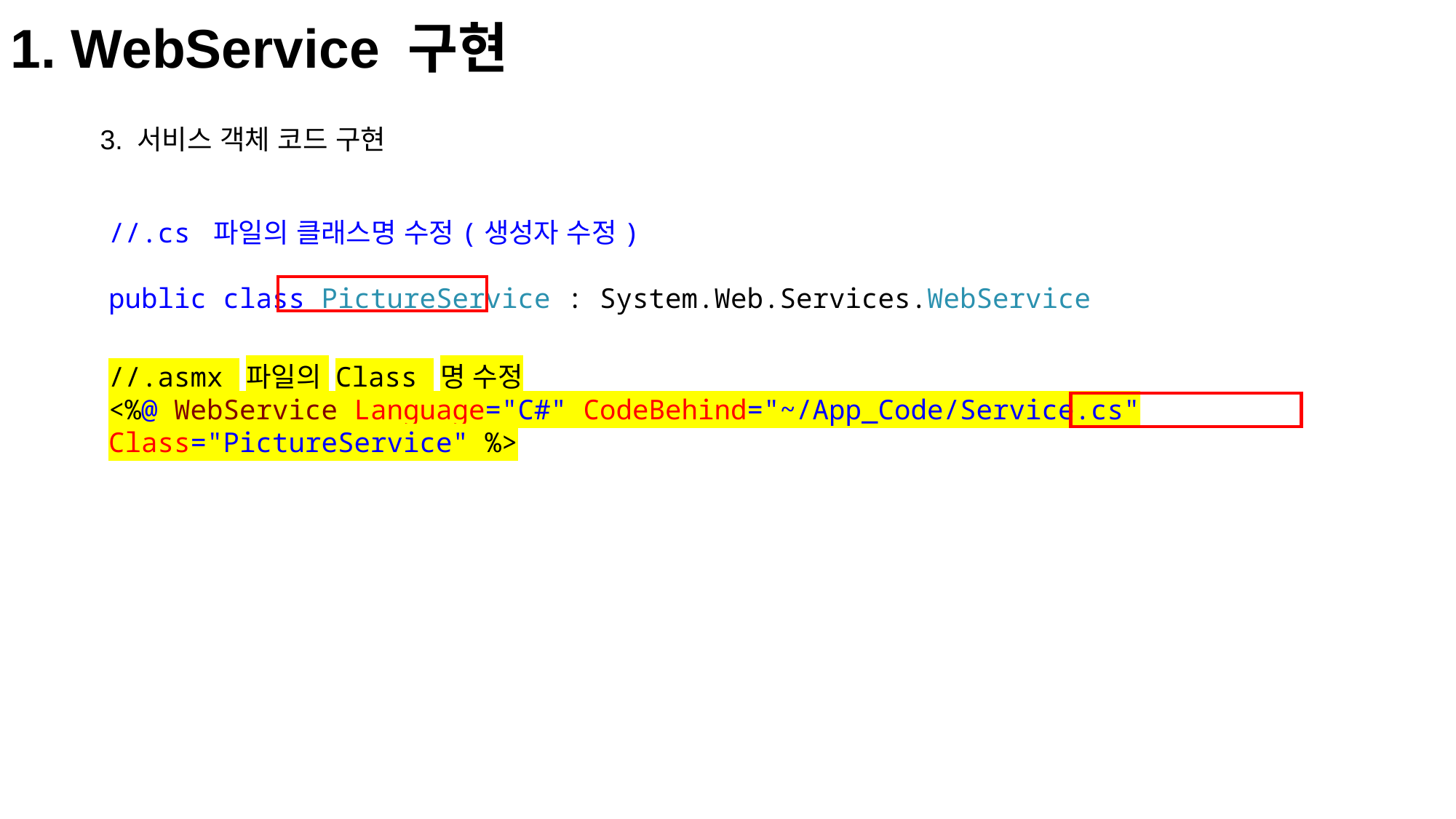

1. WebService 구현

3. 서비스 객체 코드 구현
//.cs 파일의 클래스명 수정(생성자 수정)

public class PictureService : System.Web.Services.WebService

//.asmx 파일의 Class 명 수정
<%@ WebService Language="C#" CodeBehind="~/App_Code/Service.cs" Class="PictureService" %>